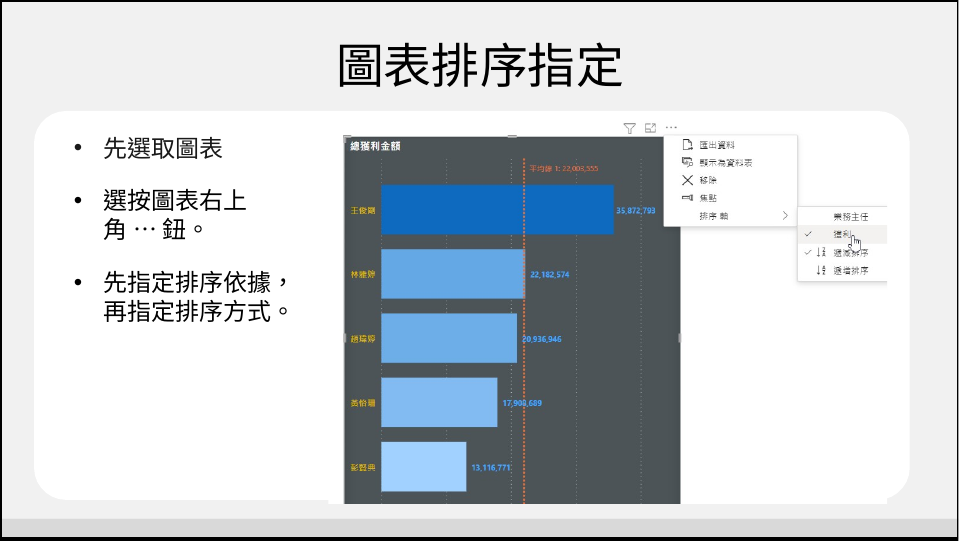

# 圖表排序指定

先選取圖表
選按圖表右上 角 … 鈕。
先指定排序依據， 再指定排序方式。